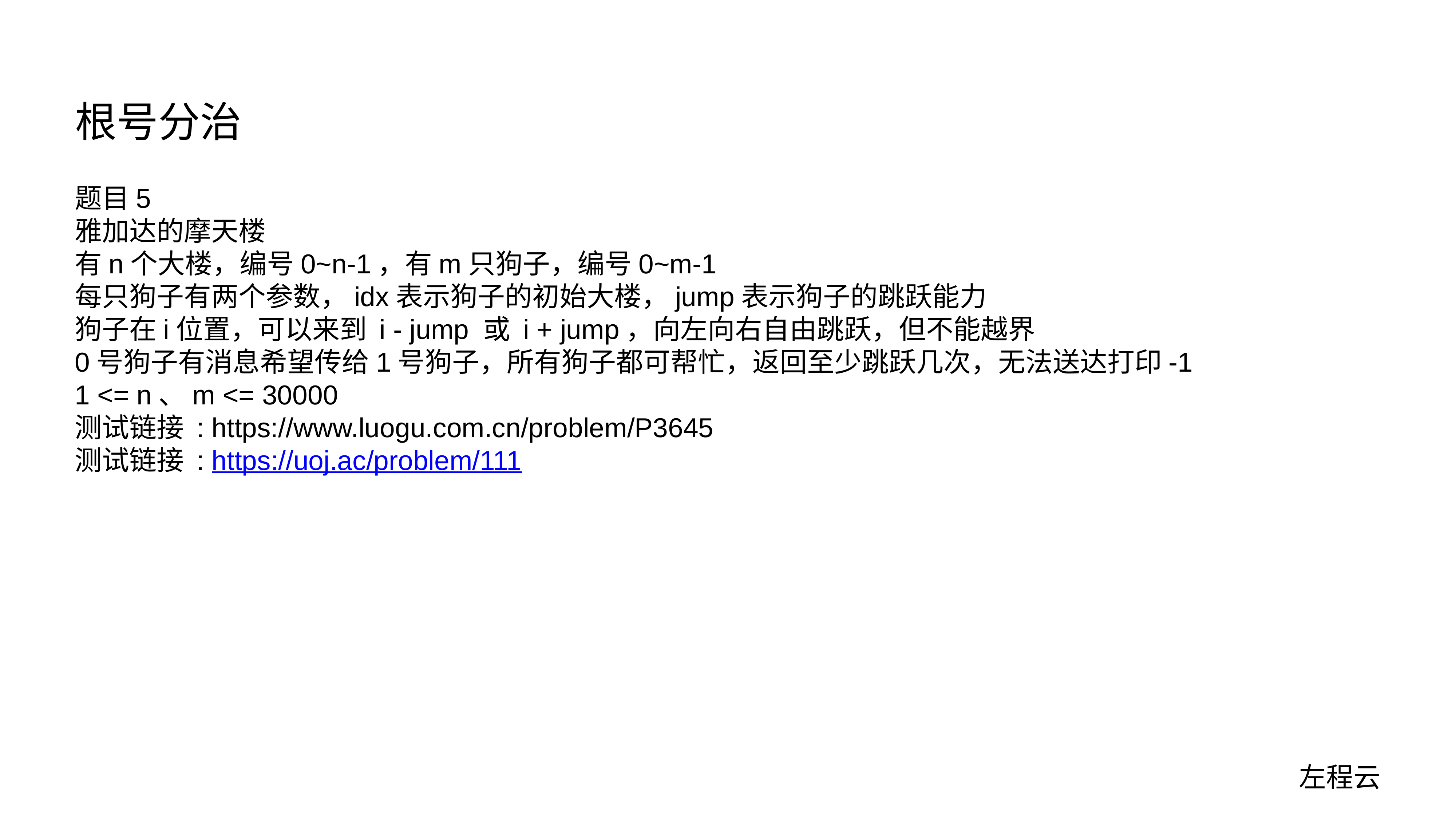

# 根号分治
题目5
雅加达的摩天楼
有n个大楼，编号0~n-1，有m只狗子，编号0~m-1
每只狗子有两个参数，idx表示狗子的初始大楼，jump表示狗子的跳跃能力
狗子在i位置，可以来到 i - jump 或 i + jump，向左向右自由跳跃，但不能越界
0号狗子有消息希望传给1号狗子，所有狗子都可帮忙，返回至少跳跃几次，无法送达打印-1
1 <= n、m <= 30000
测试链接 : https://www.luogu.com.cn/problem/P3645
测试链接 : https://uoj.ac/problem/111
左程云